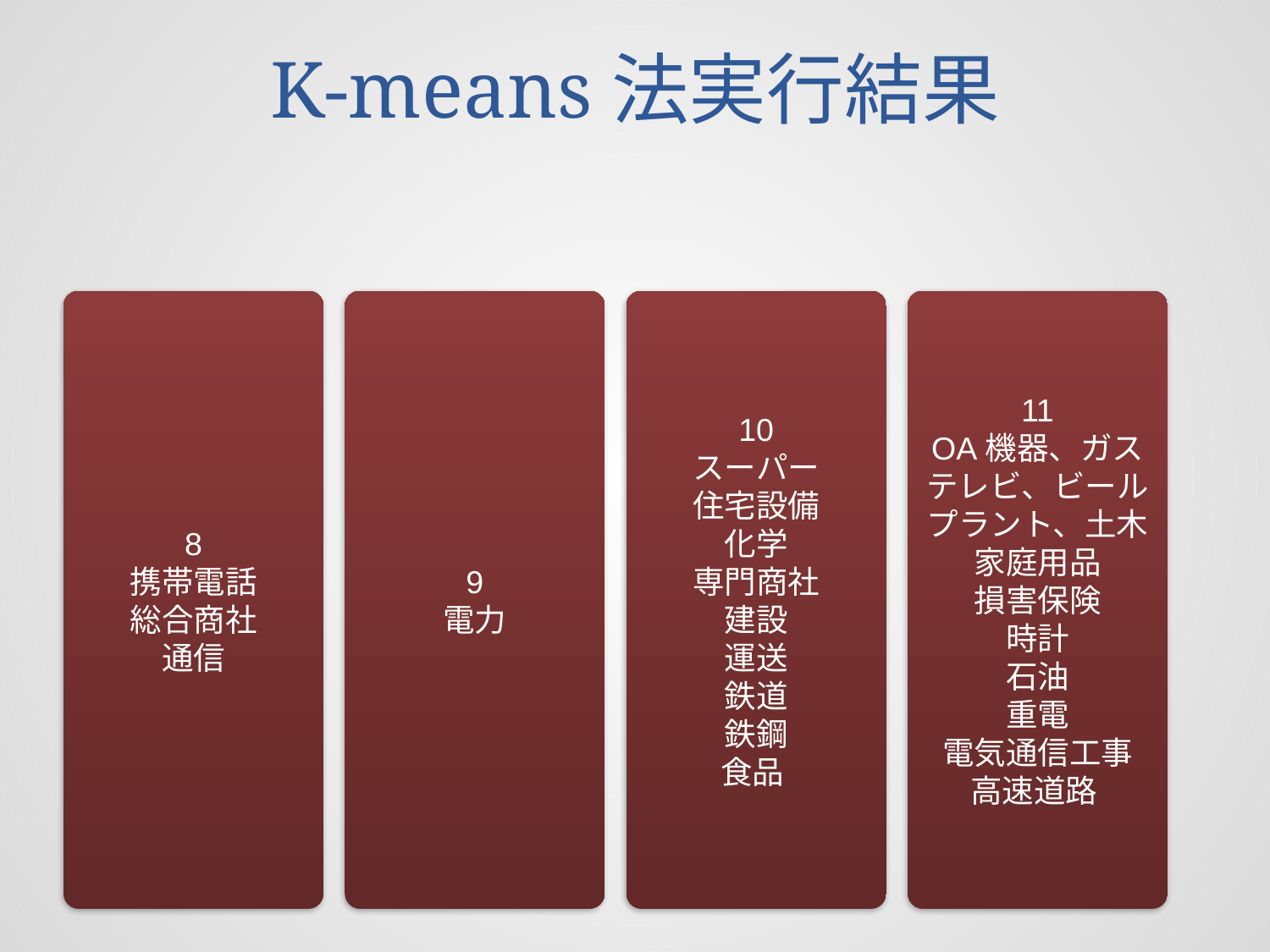

# K-means法実行結果

8
携帯電話
総合商社
通信
9
電力
10
スーパー
住宅設備
化学
専門商社
建設
運送
鉄道
鉄鋼
食品
11
OA機器、ガス
テレビ、ビール
プラント、土木
家庭用品
損害保険
時計
石油
重電
電気通信工事
高速道路